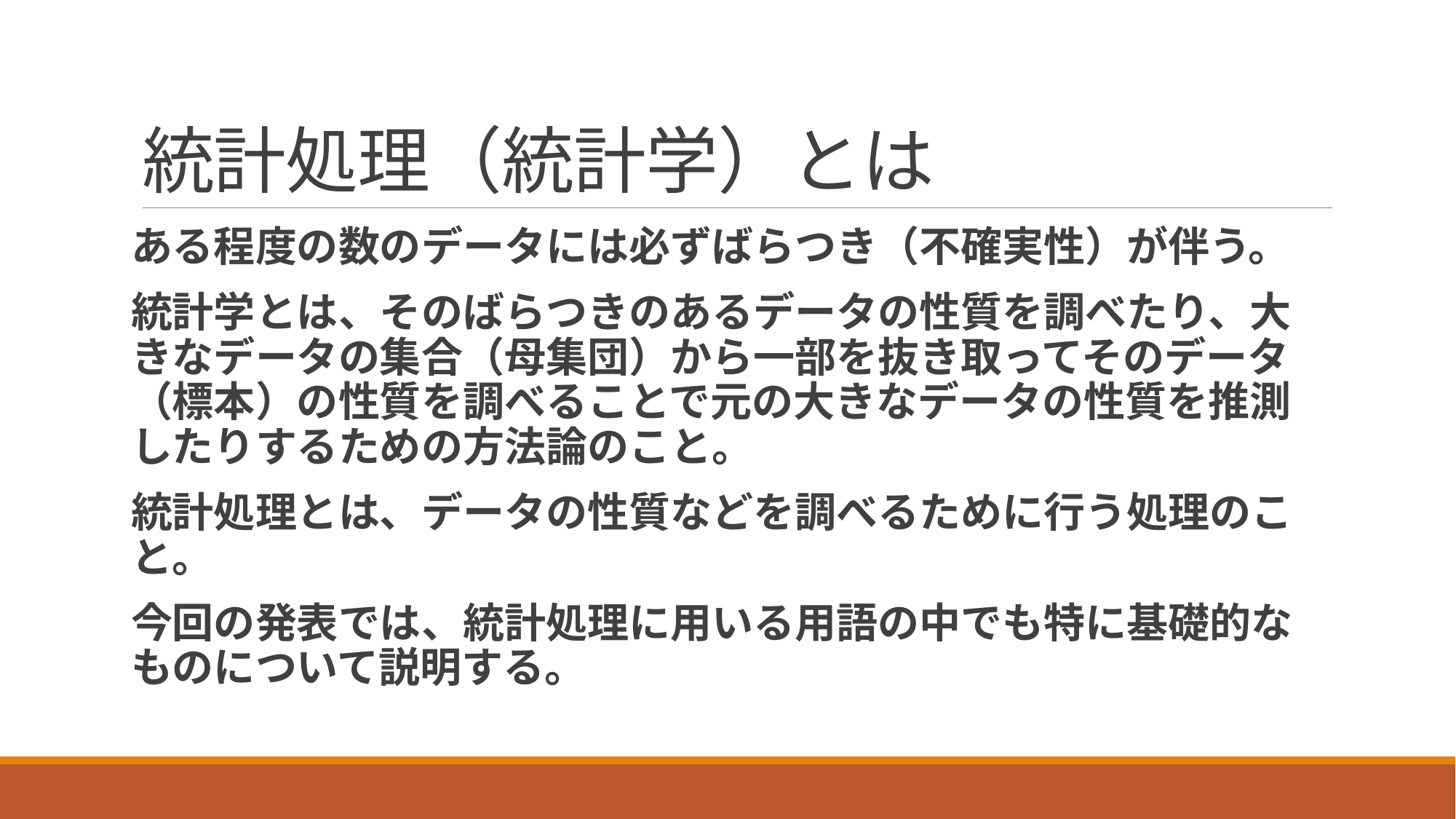

# 統計処理（統計学）とは
ある程度の数のデータには必ずばらつき（不確実性）が伴う。
統計学とは、そのばらつきのあるデータの性質を調べたり、大きなデータの集合（母集団）から一部を抜き取ってそのデータ（標本）の性質を調べることで元の大きなデータの性質を推測したりするための方法論のこと。
統計処理とは、データの性質などを調べるために行う処理のこと。
今回の発表では、統計処理に用いる用語の中でも特に基礎的なものについて説明する。